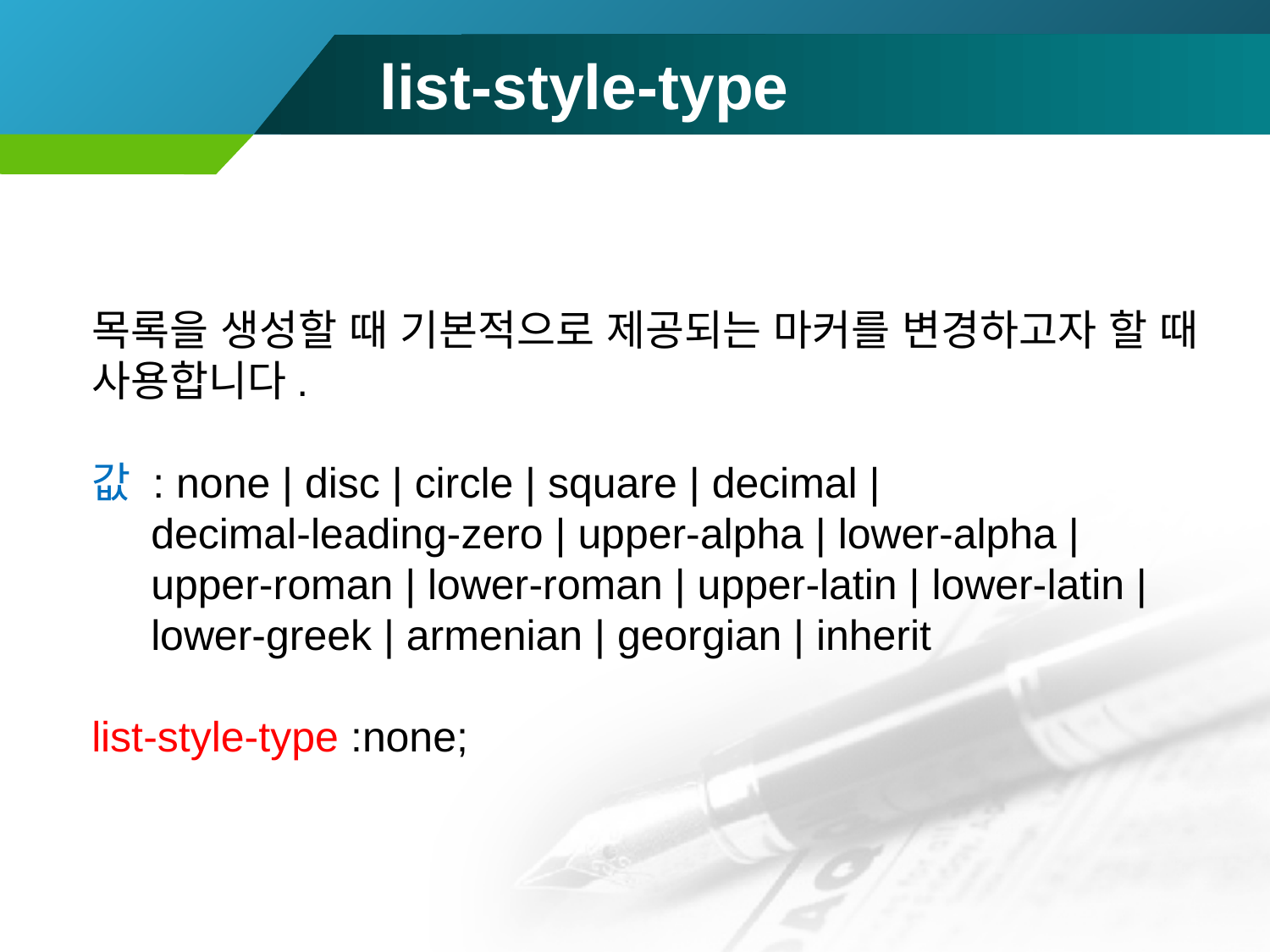

# list-style-type
목록을 생성할 때 기본적으로 제공되는 마커를 변경하고자 할 때 사용합니다.

값 : none | disc | circle | square | decimal |
     decimal-leading-zero | upper-alpha | lower-alpha |
     upper-roman | lower-roman | upper-latin | lower-latin |
     lower-greek | armenian | georgian | inherit

list-style-type :none;